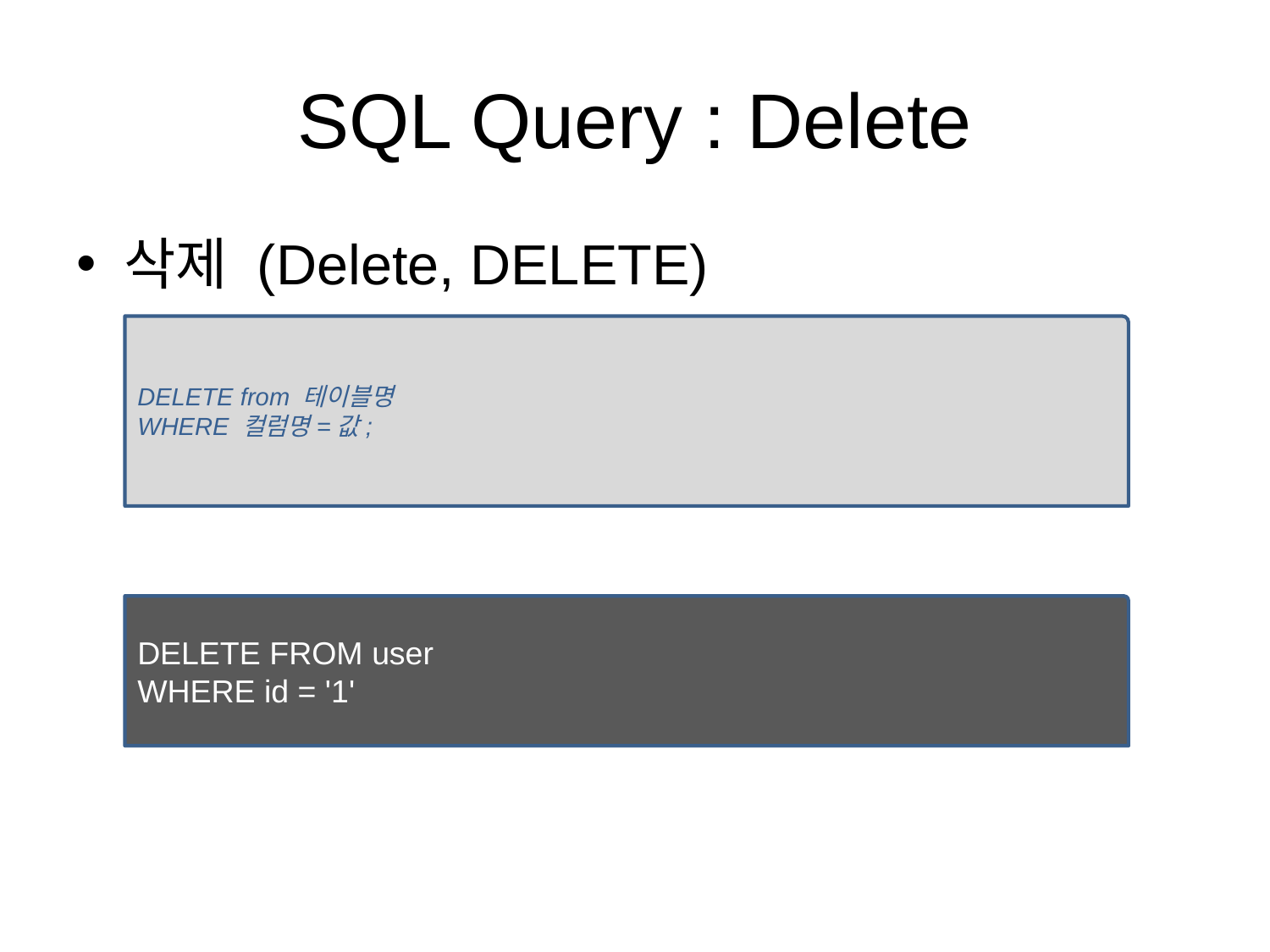

# SQL Query : Delete
삭제 (Delete, DELETE)
DELETE from 테이블명
WHERE 컬럼명=값;
DELETE FROM user
WHERE id = '1'